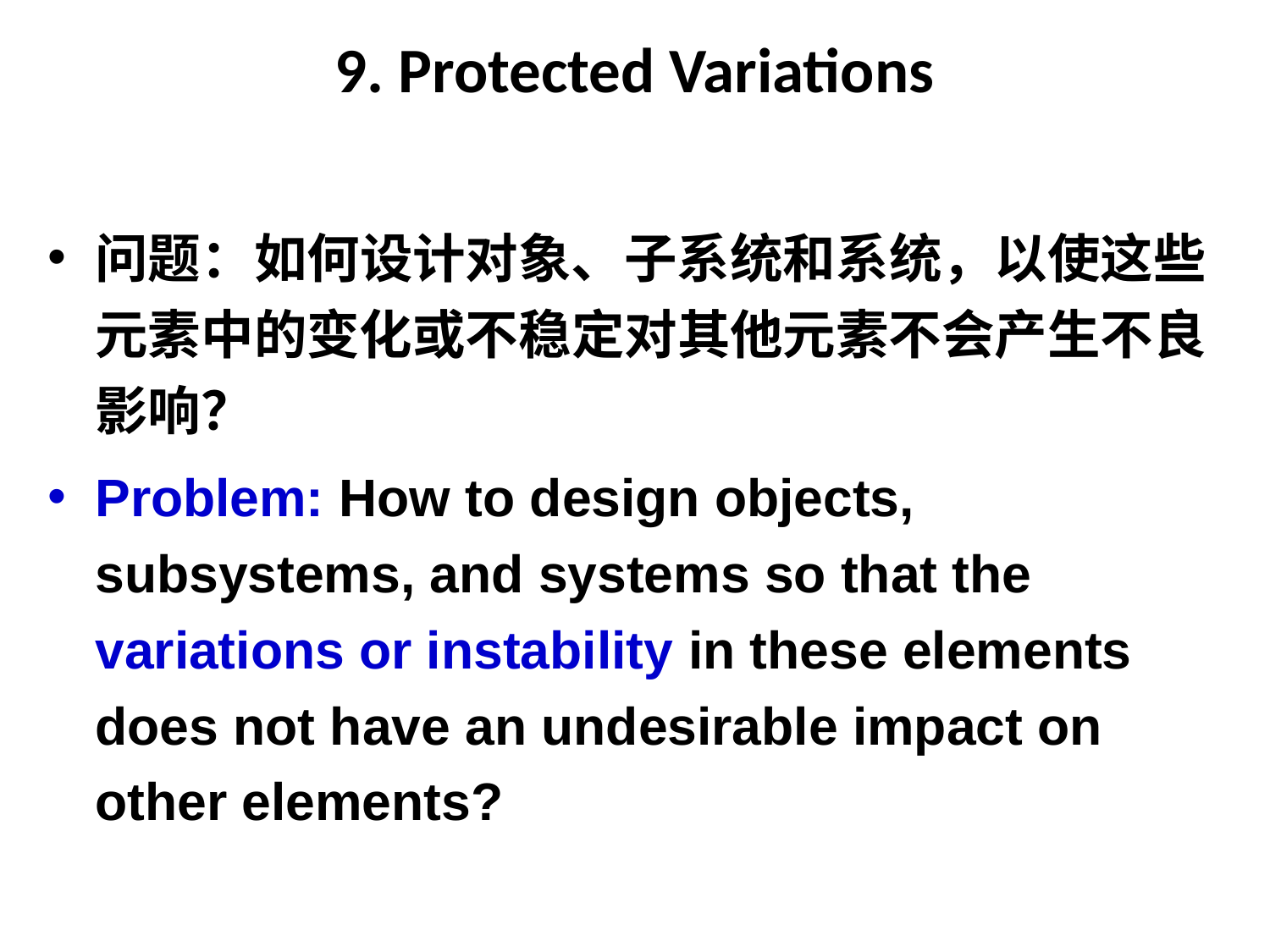

# 9. Protected Variations
问题：如何设计对象、子系统和系统，以使这些元素中的变化或不稳定对其他元素不会产生不良影响？
Problem: How to design objects, subsystems, and systems so that the variations or instability in these elements does not have an undesirable impact on other elements?